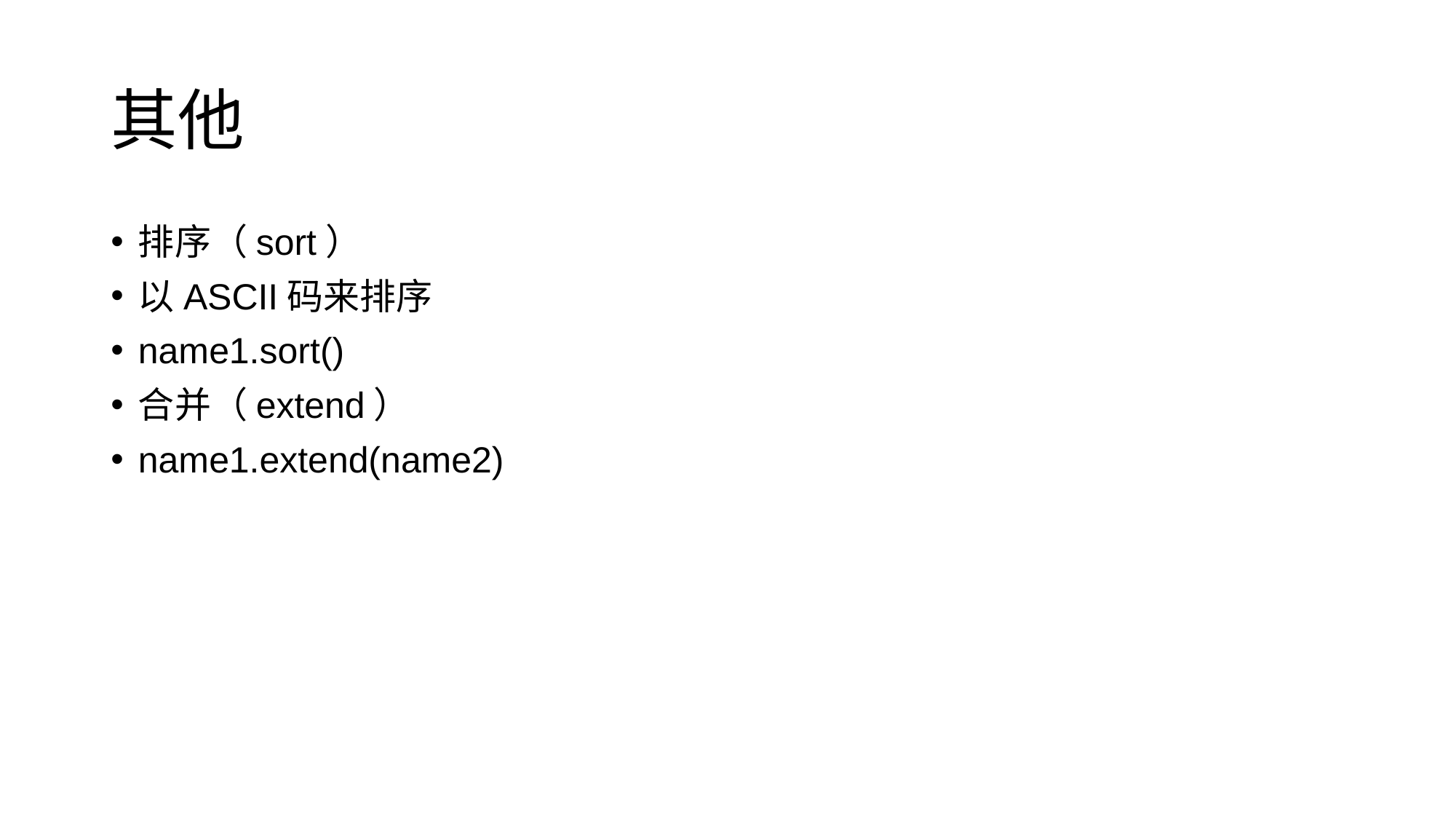

# 其他
排序（sort）
以ASCII码来排序
name1.sort()
合并（extend）
name1.extend(name2)